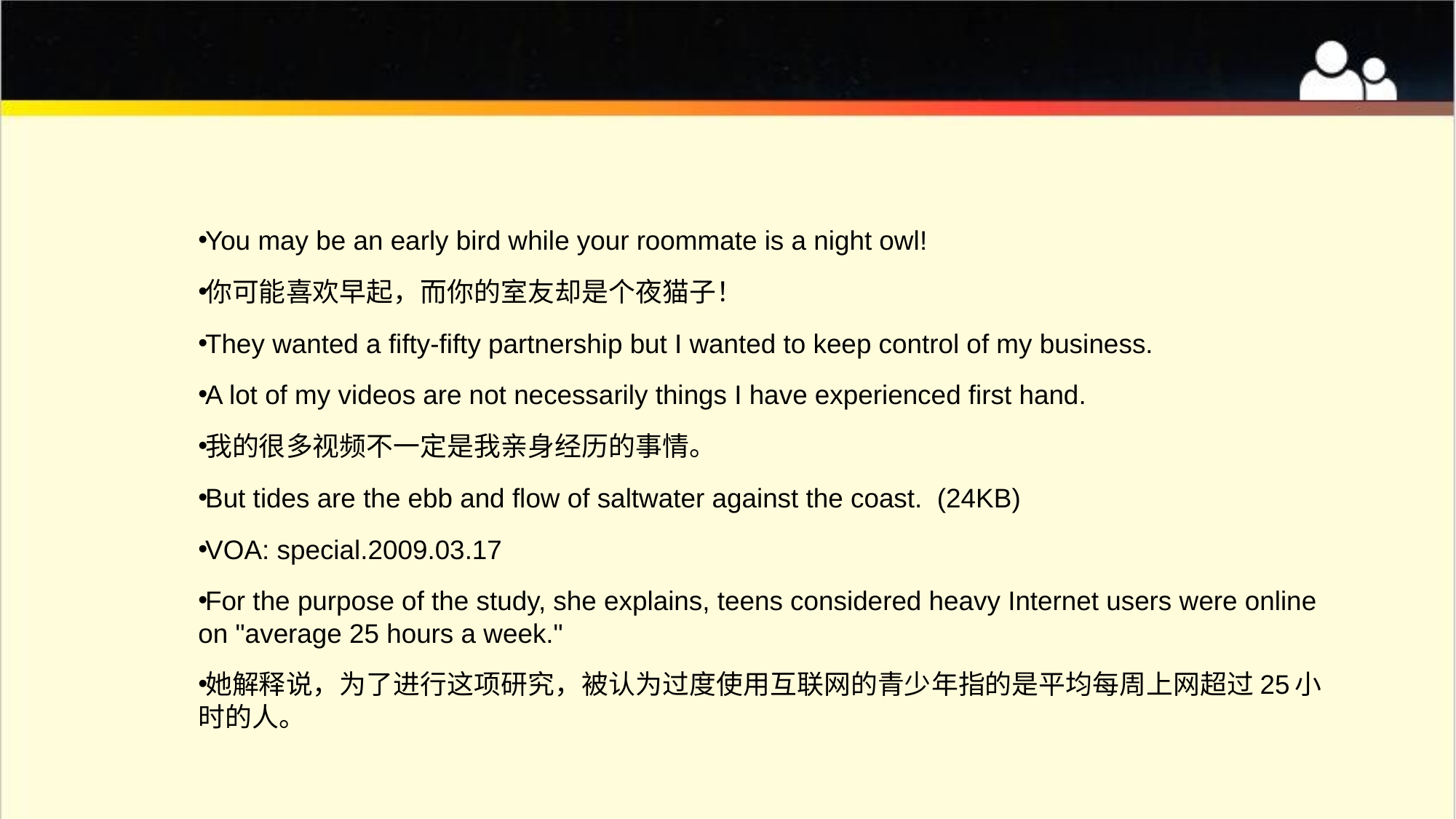

#
You may be an early bird while your roommate is a night owl!
你可能喜欢早起，而你的室友却是个夜猫子！
They wanted a fifty-fifty partnership but I wanted to keep control of my business.
A lot of my videos are not necessarily things I have experienced first hand.
我的很多视频不一定是我亲身经历的事情。
But tides are the ebb and flow of saltwater against the coast.  (24KB)
VOA: special.2009.03.17
For the purpose of the study, she explains, teens considered heavy Internet users were online on "average 25 hours a week."
她解释说，为了进行这项研究，被认为过度使用互联网的青少年指的是平均每周上网超过25小时的人。